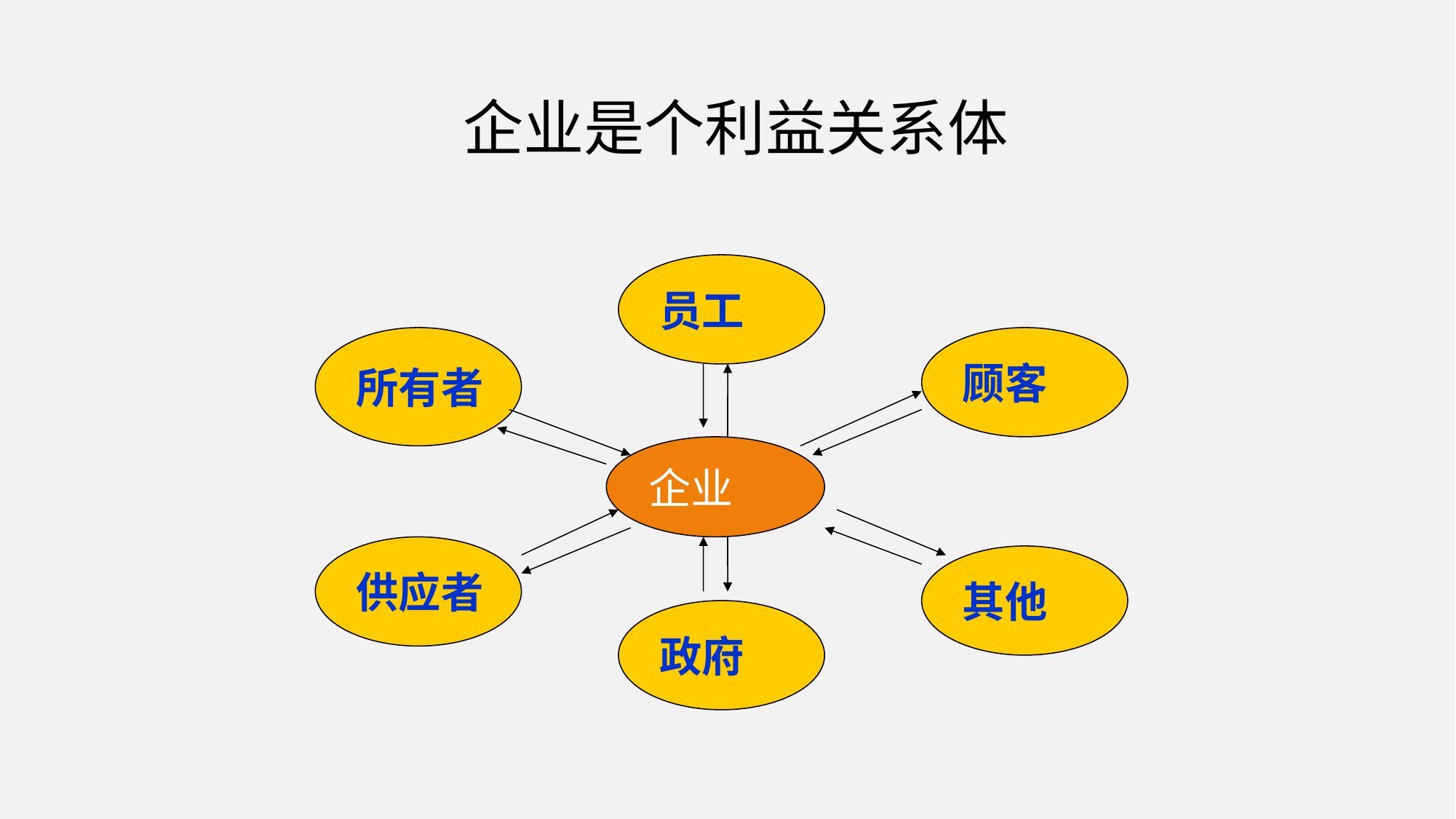

企业是个利益关系体
员工
所有者
顾客

企业

供应者

其他
政府